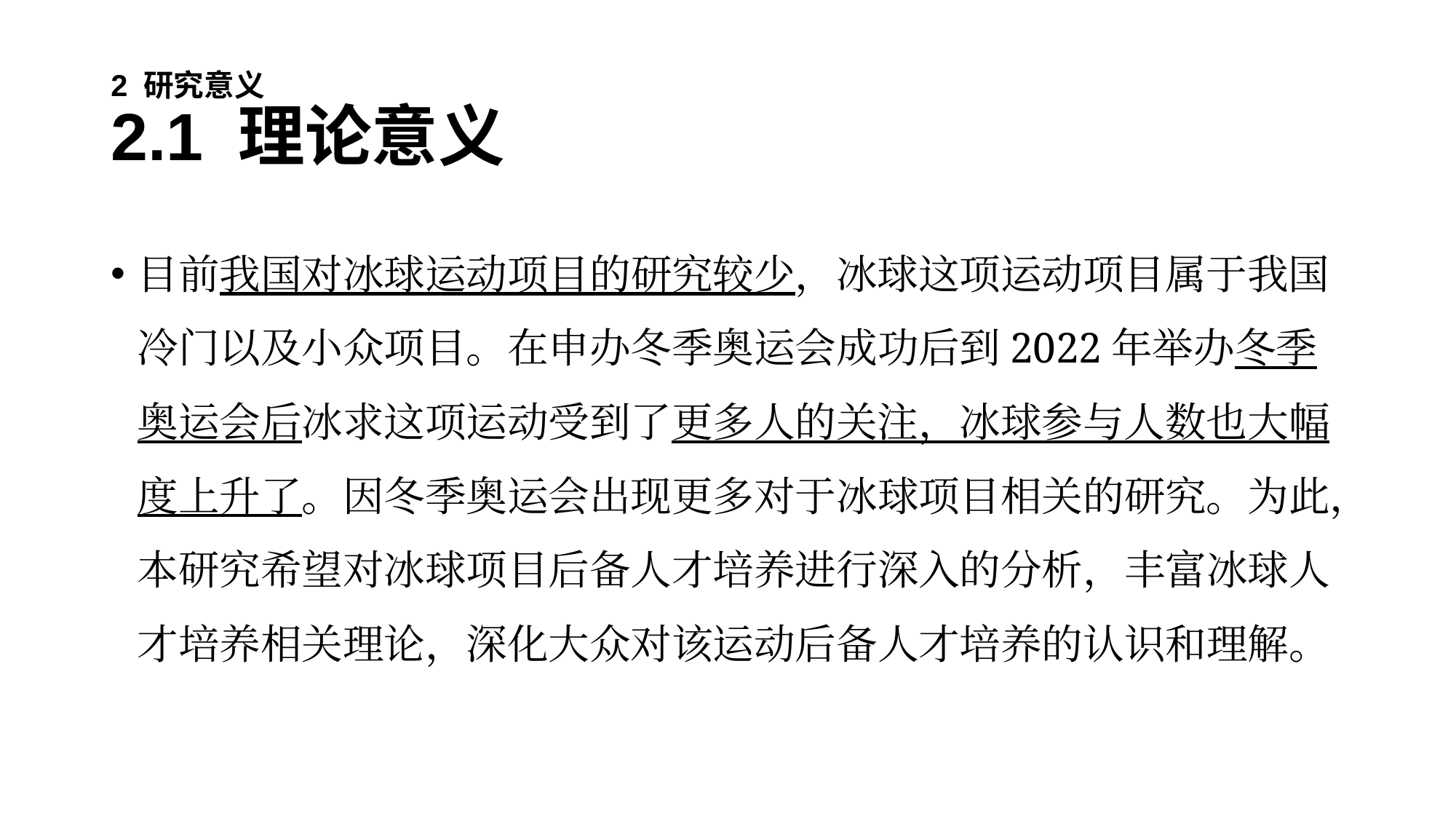

# 2 研究意义 2.1 理论意义
目前我国对冰球运动项目的研究较少，冰球这项运动项目属于我国冷门以及小众项目。在申办冬季奥运会成功后到2022年举办冬季奥运会后冰求这项运动受到了更多人的关注，冰球参与人数也大幅度上升了。因冬季奥运会出现更多对于冰球项目相关的研究。为此，本研究希望对冰球项目后备人才培养进行深入的分析，丰富冰球人才培养相关理论，深化大众对该运动后备人才培养的认识和理解。